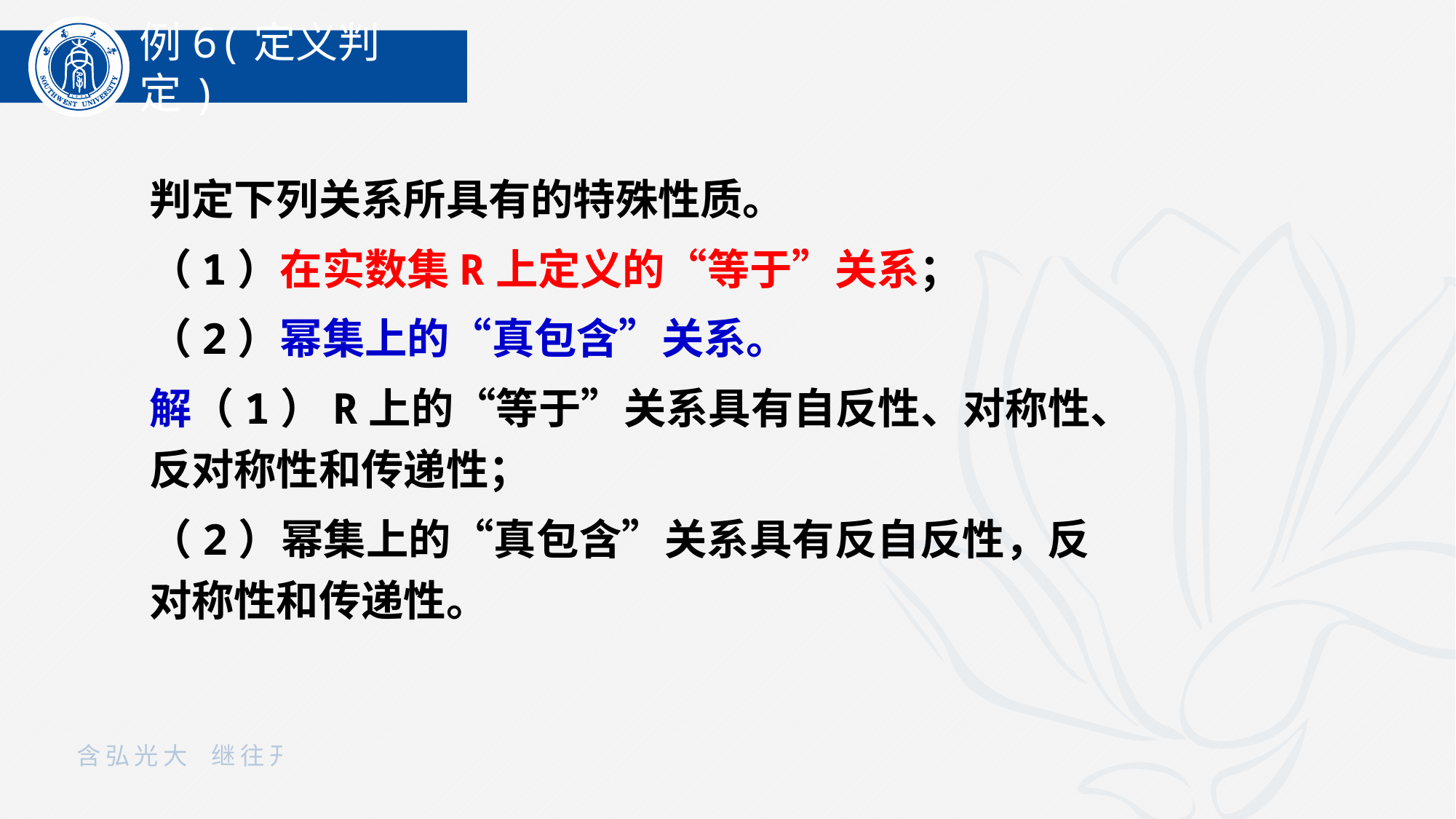

例6(定义判定)
判定下列关系所具有的特殊性质。
（1）在实数集R上定义的“等于”关系；
（2）幂集上的“真包含”关系。
解（1）R上的“等于”关系具有自反性、对称性、反对称性和传递性；
（2）幂集上的“真包含”关系具有反自反性，反对称性和传递性。